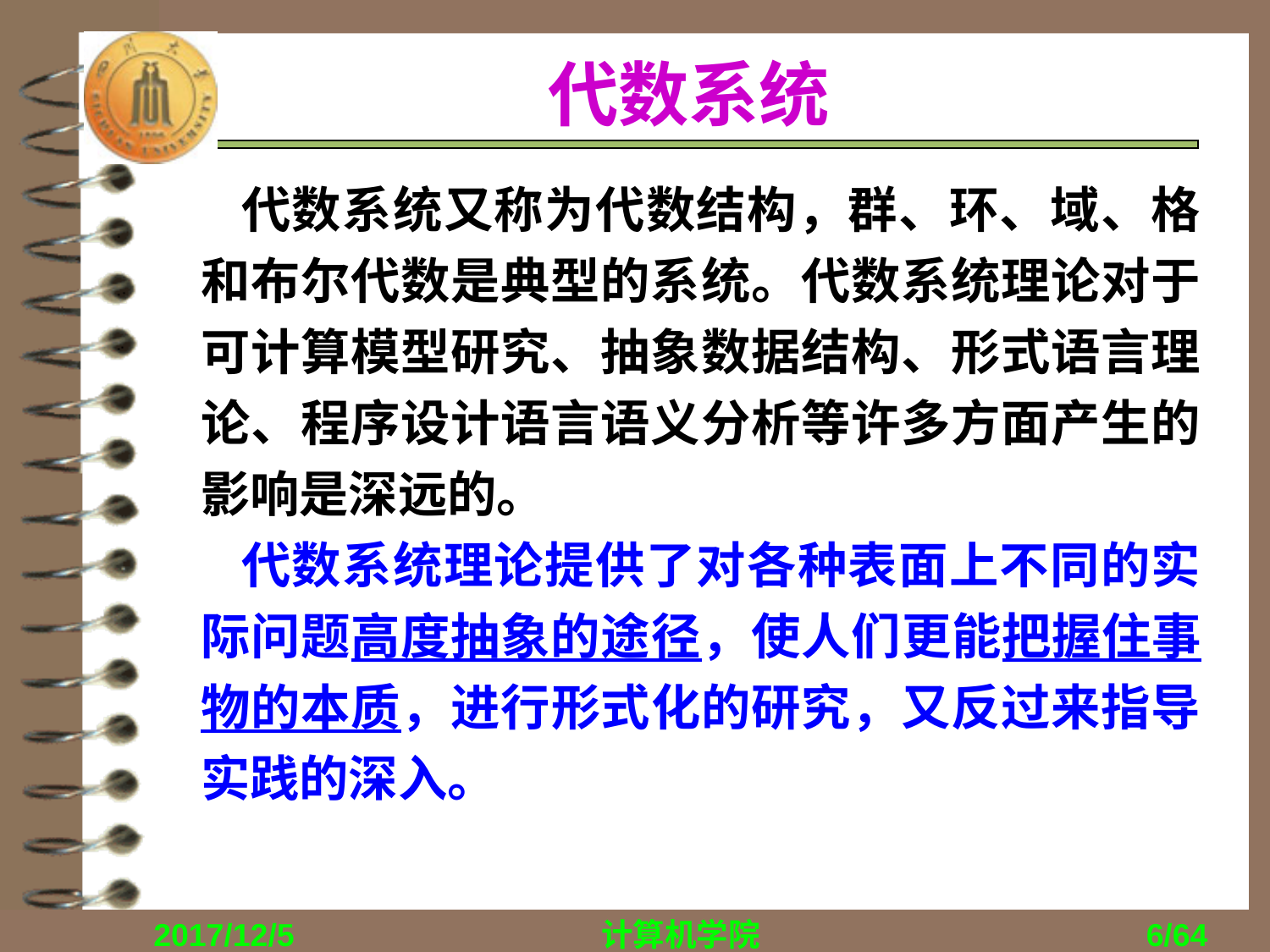

# 代数系统
      代数系统又称为代数结构，群、环、域、格和布尔代数是典型的系统。代数系统理论对于可计算模型研究、抽象数据结构、形式语言理论、程序设计语言语义分析等许多方面产生的影响是深远的。
      代数系统理论提供了对各种表面上不同的实际问题高度抽象的途径，使人们更能把握住事物的本质，进行形式化的研究，又反过来指导实践的深入。
2017/12/5
计算机学院
6/64